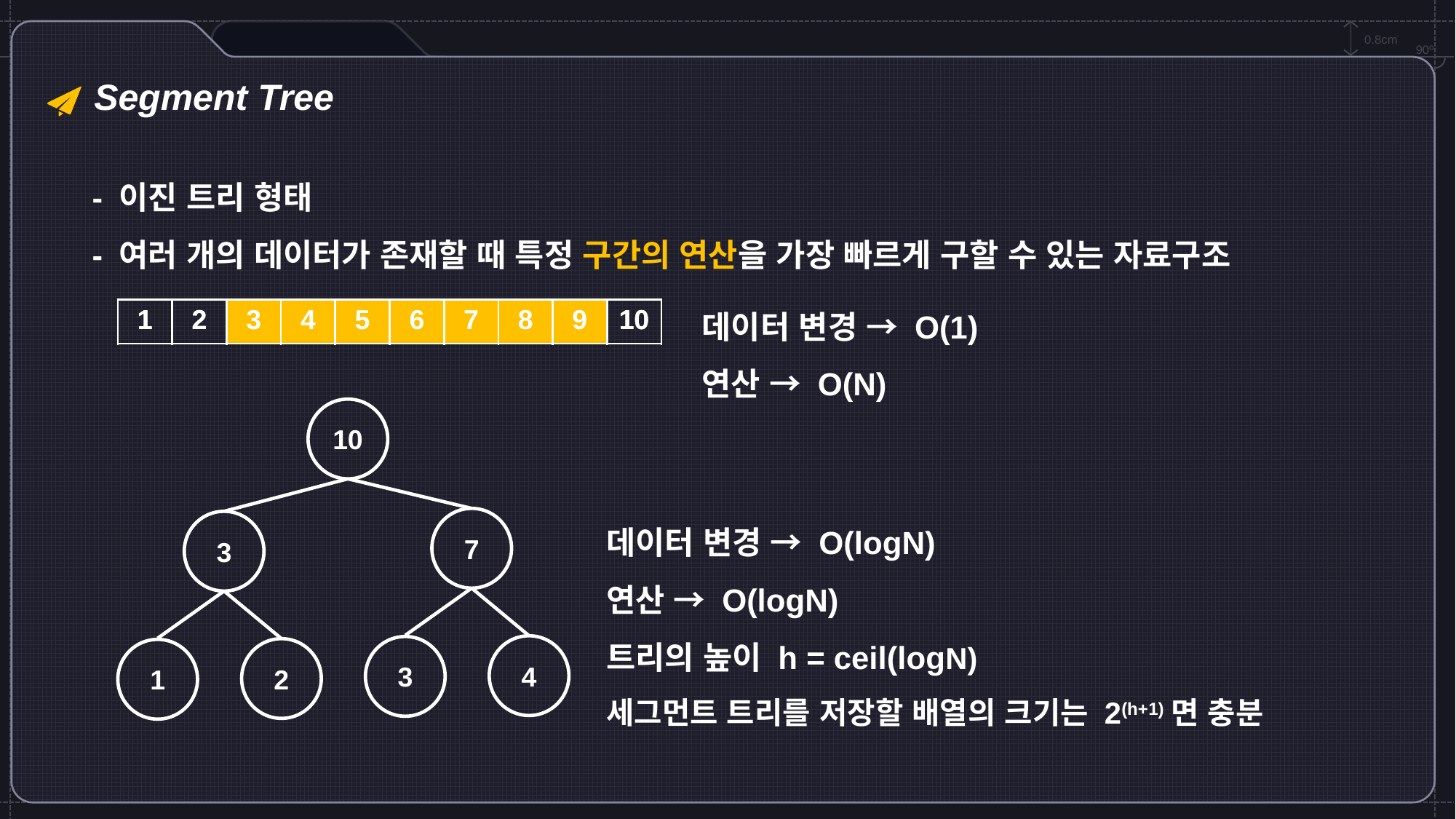

0.8cm
90º

Segment Tree

- 이진 트리 형태
- 여러 개의 데이터가 존재할 때 특정 구간의 연산을 가장 빠르게 구할 수 있는 자료구조
데이터 변경 → O(1)
연산 → O(N)
| 1 | 2 | 3 | 4 | 5 | 6 | 7 | 8 | 9 | 10 |
| --- | --- | --- | --- | --- | --- | --- | --- | --- | --- |
| 1 | 2 | 3 | 4 | 5 | 6 | 7 | 8 | 9 | 10 |
| --- | --- | --- | --- | --- | --- | --- | --- | --- | --- |
10
7
3
4
3
2
1
데이터 변경 → O(logN)
연산 → O(logN)
트리의 높이 h = ceil(logN)
세그먼트 트리를 저장할 배열의 크기는 2(h+1)면 충분